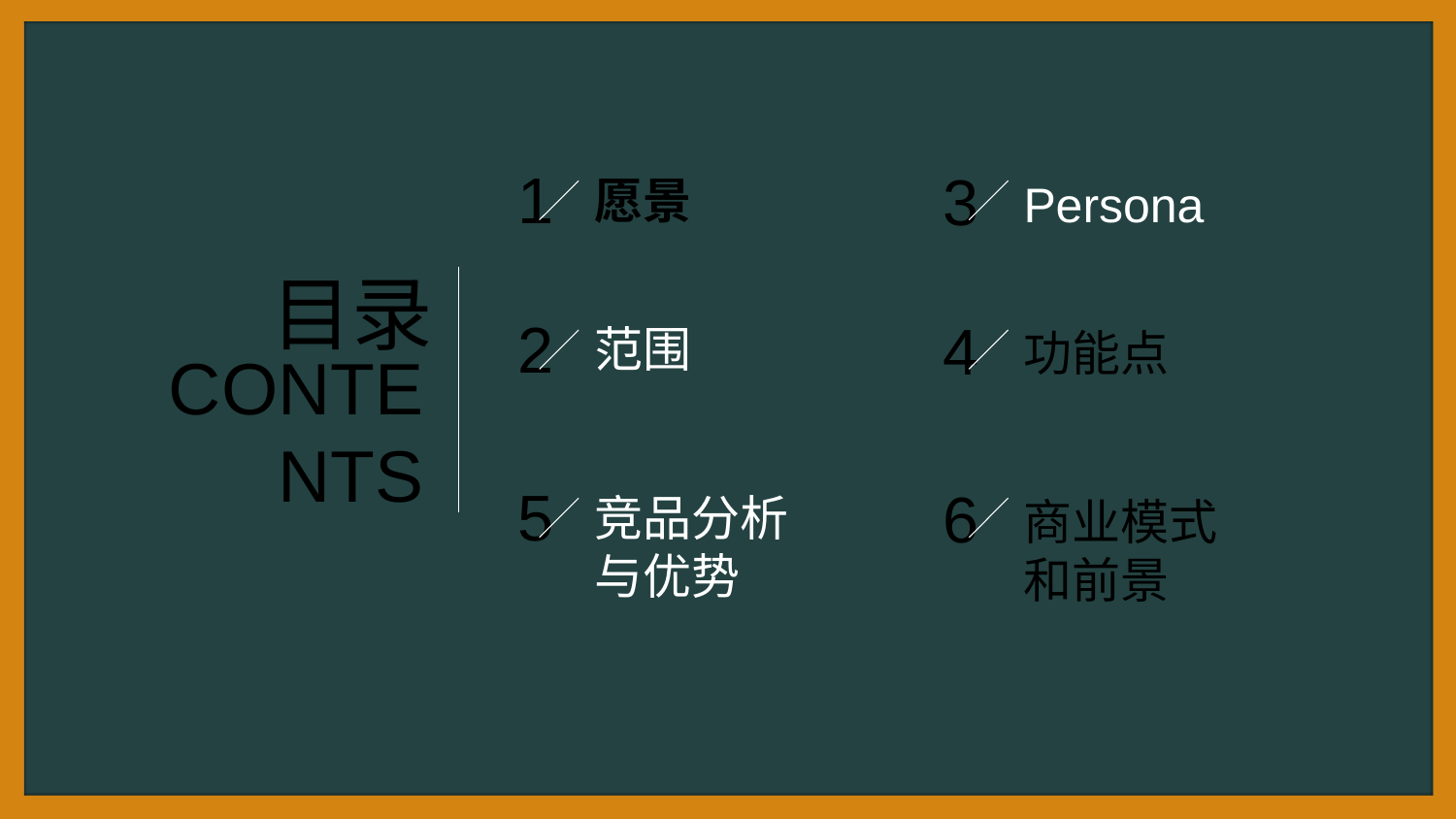

1
3
愿景
Persona
目录
CONTENTS
2
4
范围
功能点
5
6
竞品分析与优势
商业模式和前景